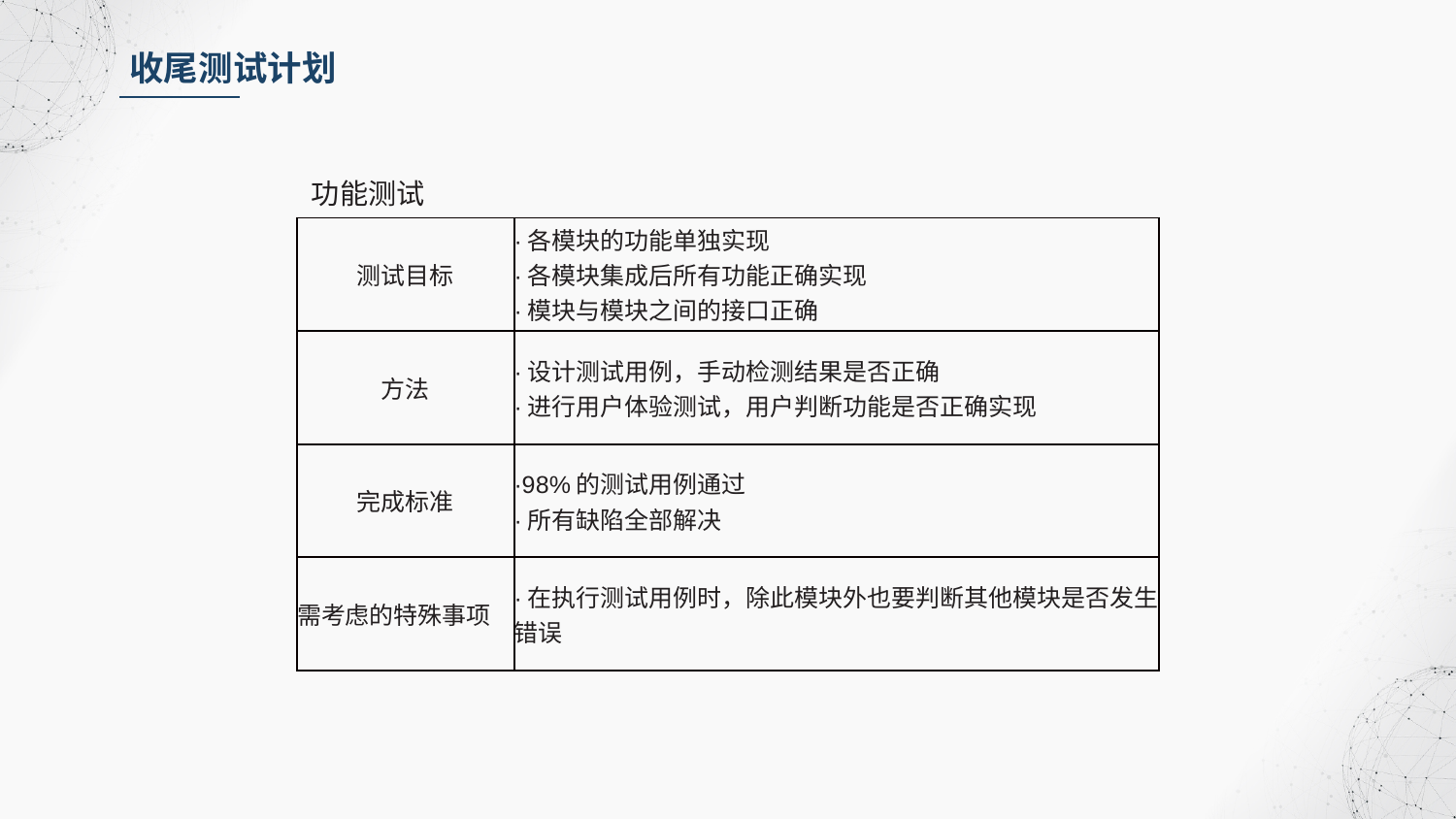

收尾测试计划
功能测试
| 测试目标 | ·各模块的功能单独实现 ·各模块集成后所有功能正确实现 ·模块与模块之间的接口正确 |
| --- | --- |
| 方法 | ·设计测试用例，手动检测结果是否正确 ·进行用户体验测试，用户判断功能是否正确实现 |
| 完成标准 | ·98%的测试用例通过 ·所有缺陷全部解决 |
| 需考虑的特殊事项 | ·在执行测试用例时，除此模块外也要判断其他模块是否发生错误 |